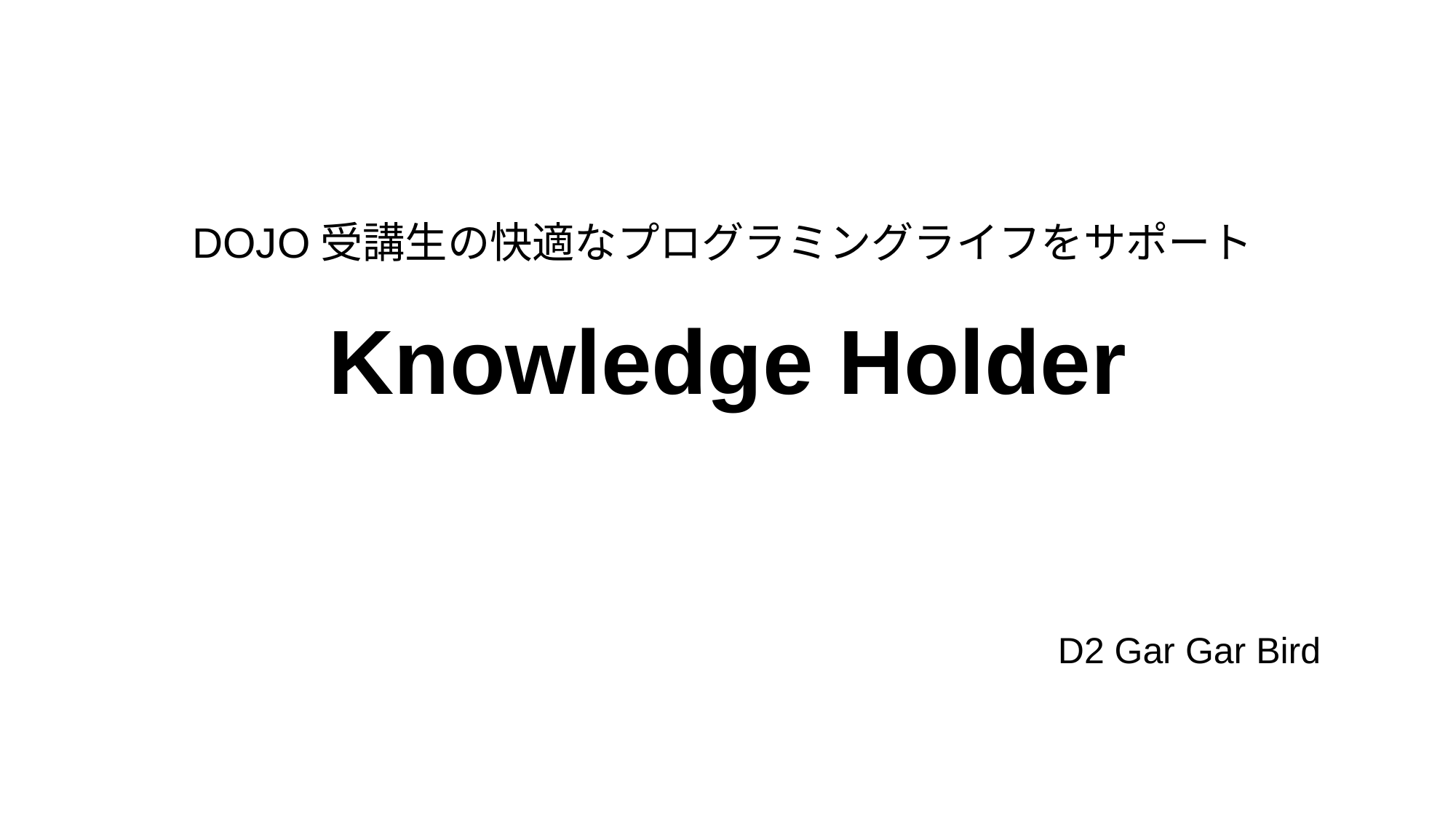

DOJO受講生の快適なプログラミングライフをサポート
# Knowledge Holder
D2 Gar Gar Bird